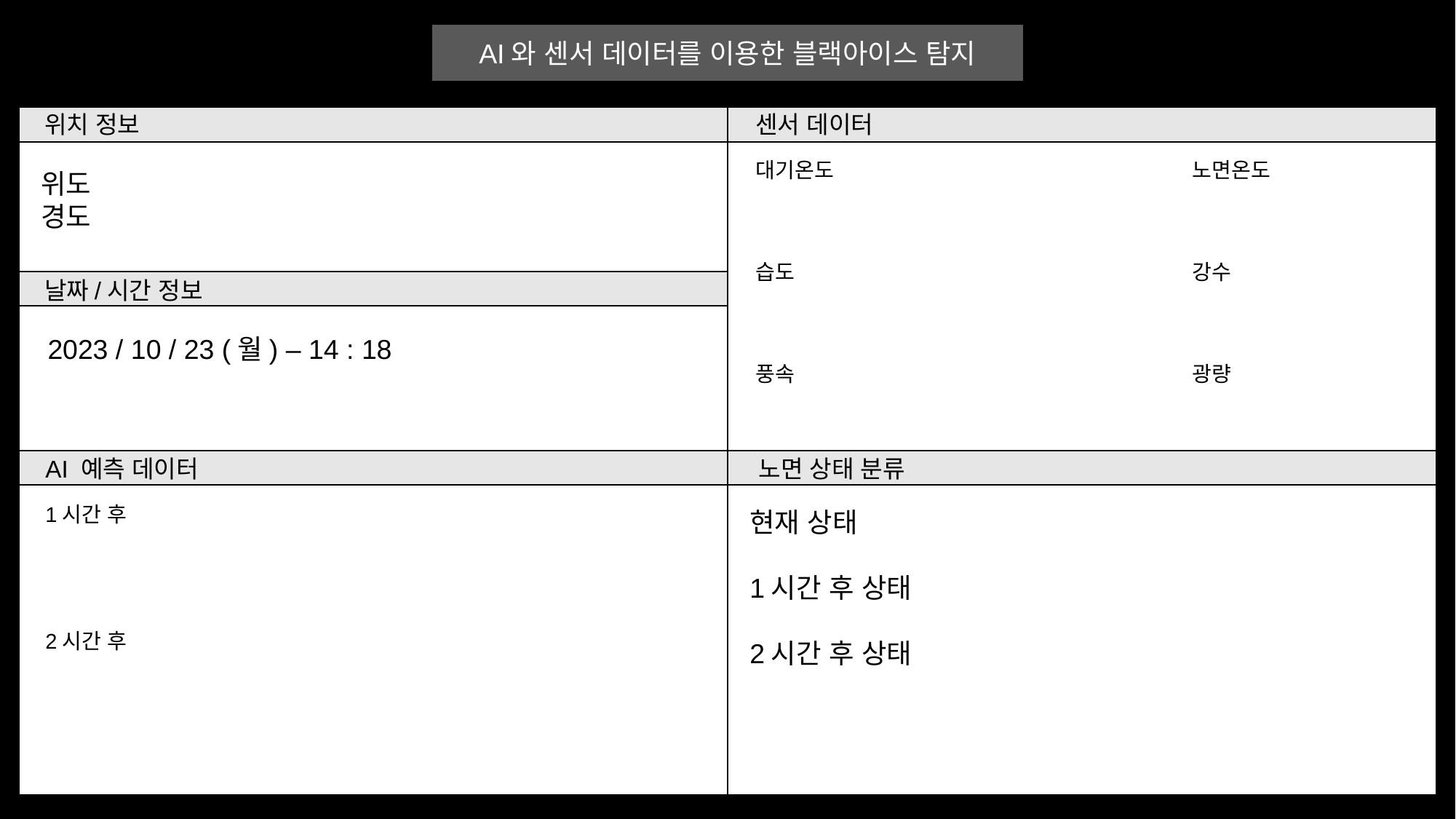

AI와 센서 데이터를 이용한 블랙아이스 탐지
위치 정보

날짜/시간 정보

센서 데이터

대기온도				노면온도

습도				강수

풍속				광량

위도
경도

2023 / 10 / 23 (월) – 14 : 18
AI 예측 데이터

1시간 후

2시간 후
노면 상태 분류

현재 상태

1시간 후 상태

2시간 후 상태